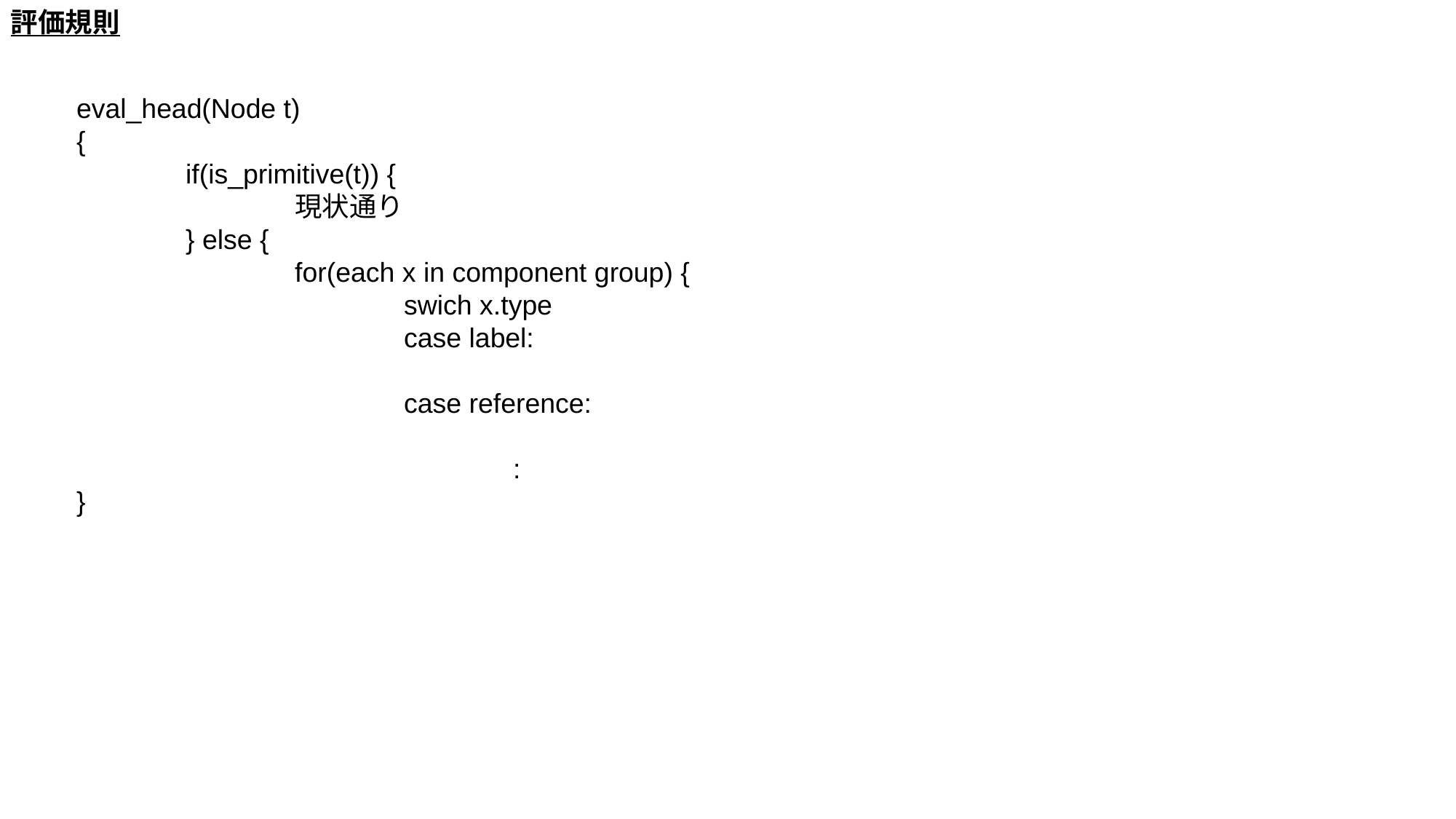

評価規則
eval_head(Node t)
{
	if(is_primitive(t)) {
		現状通り
	} else {
		for(each x in component group) {
			swich x.type
			case label:

			case reference:

				:
}